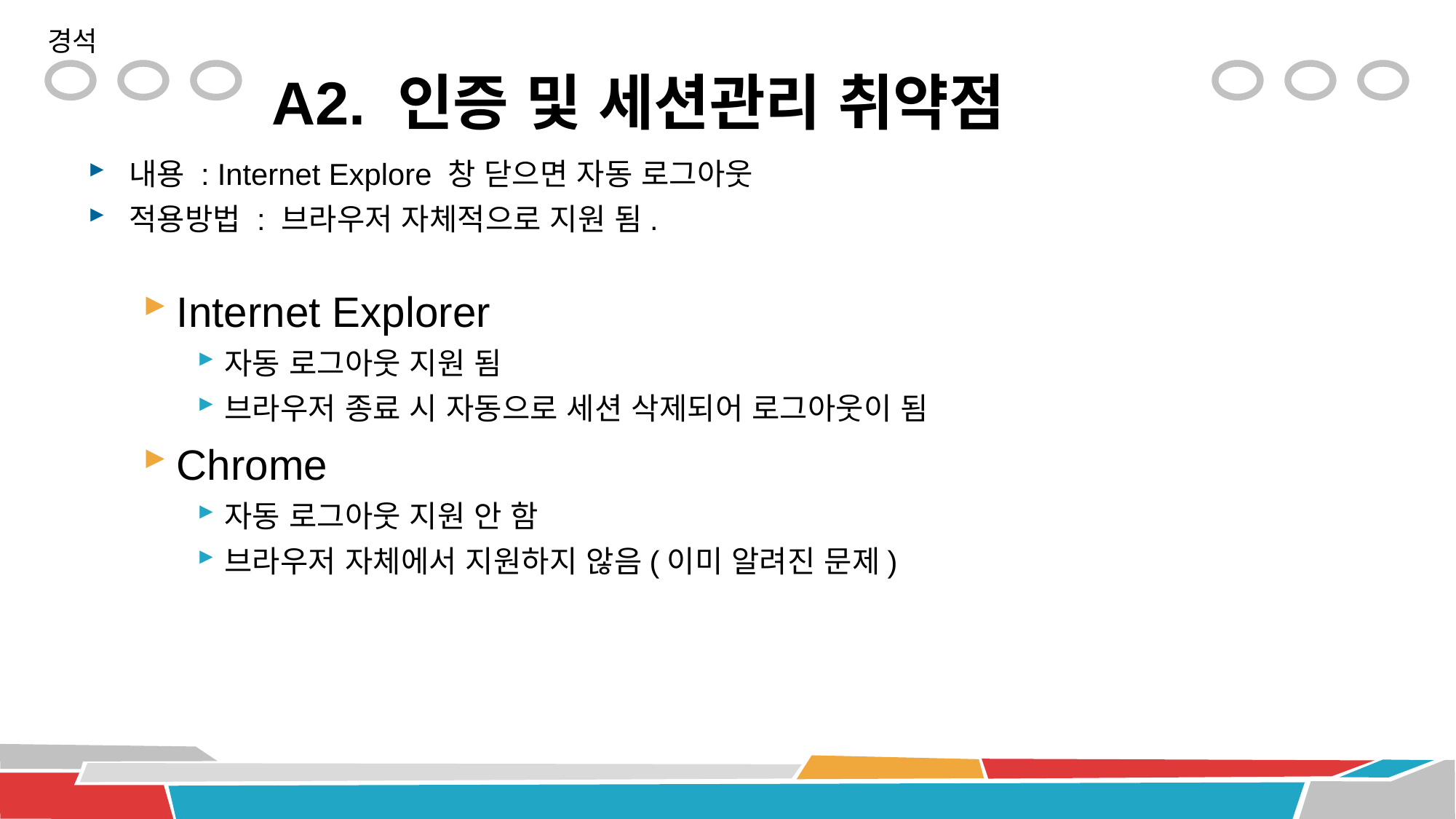

경석
# A2. 인증 및 세션관리 취약점
내용 : Internet Explore 창 닫으면 자동 로그아웃
적용방법 : 브라우저 자체적으로 지원 됨.

Internet Explorer
자동 로그아웃 지원 됨
브라우저 종료 시 자동으로 세션 삭제되어 로그아웃이 됨
Chrome
자동 로그아웃 지원 안 함
브라우저 자체에서 지원하지 않음(이미 알려진 문제)